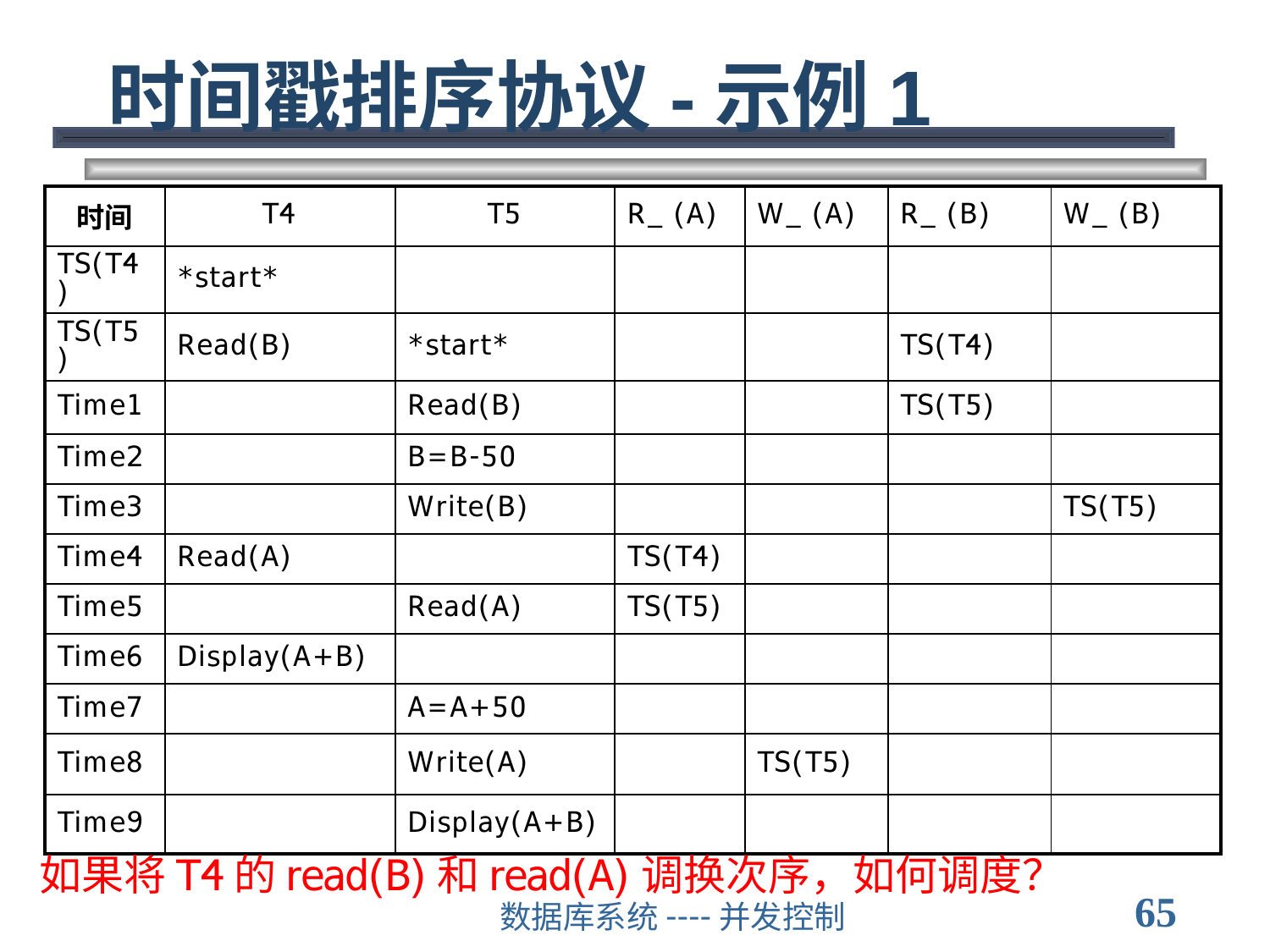

# 时间戳排序协议-示例1
| 时间 | T4 | T5 | R\_ (A) | W\_ (A) | R\_ (B) | W\_ (B) |
| --- | --- | --- | --- | --- | --- | --- |
| TS(T4) | \*start\* |  |  |  |  |  |
| TS(T5) | Read(B) | \*start\* |  |  | TS(T4) |  |
| Time1 |  | Read(B) |  |  | TS(T5) |  |
| Time2 |  | B=B-50 |  |  |  |  |
| Time3 |  | Write(B) |  |  |  | TS(T5) |
| Time4 | Read(A) |  | TS(T4) |  |  |  |
| Time5 |  | Read(A) | TS(T5) |  |  |  |
| Time6 | Display(A+B) |  |  |  |  |  |
| Time7 |  | A=A+50 |  |  |  |  |
| Time8 |  | Write(A) |  | TS(T5) |  |  |
| Time9 |  | Display(A+B) |  |  |  |  |
如果将T4的read(B)和read(A)调换次序，如何调度？
65
数据库系统----并发控制